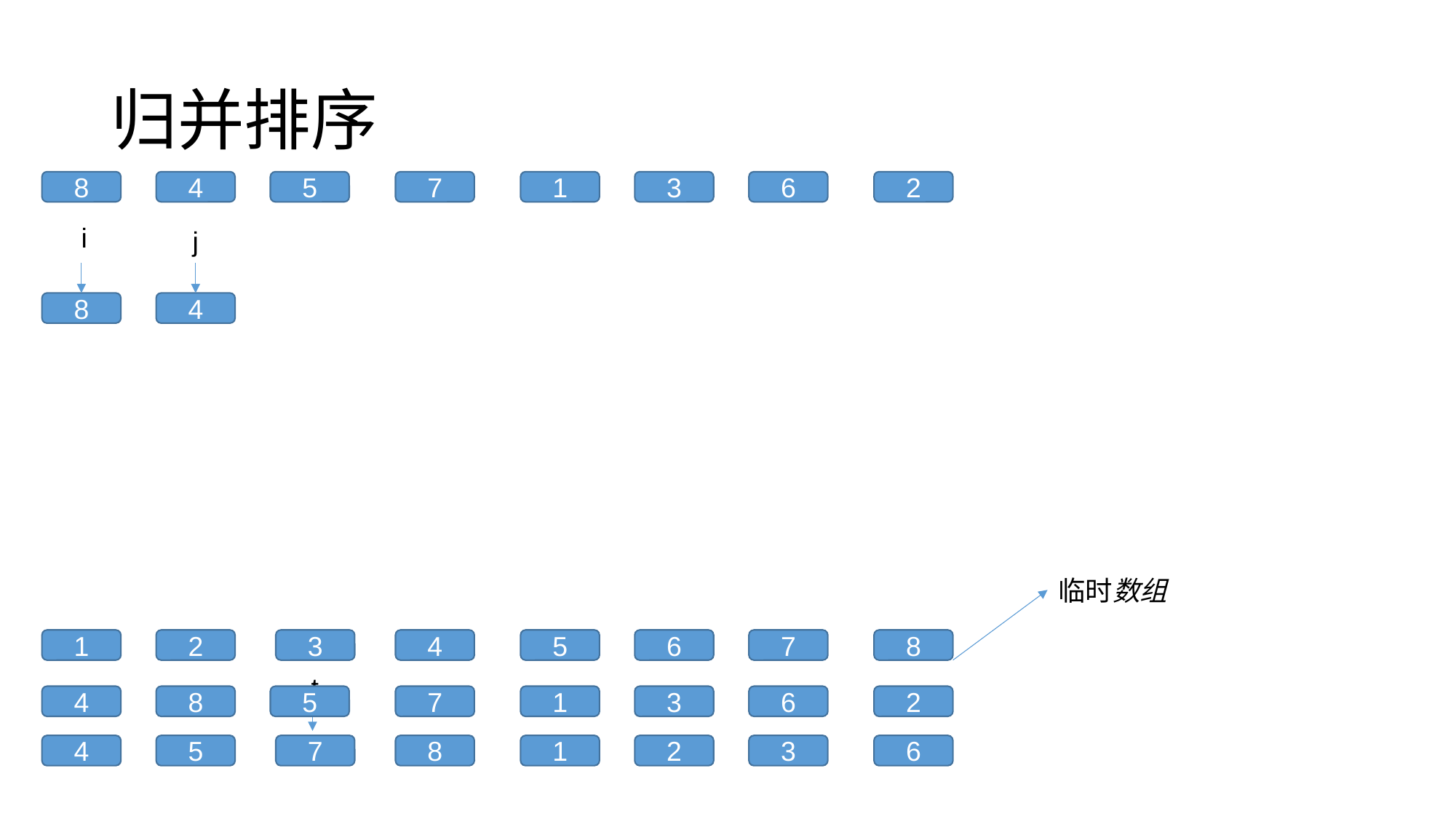

# 归并排序
8
4
5
7
1
3
6
2
i
j
8
4
临时数组
1
2
3
4
5
6
7
8
t
4
8
5
7
1
3
6
2
4
5
7
8
1
2
3
6